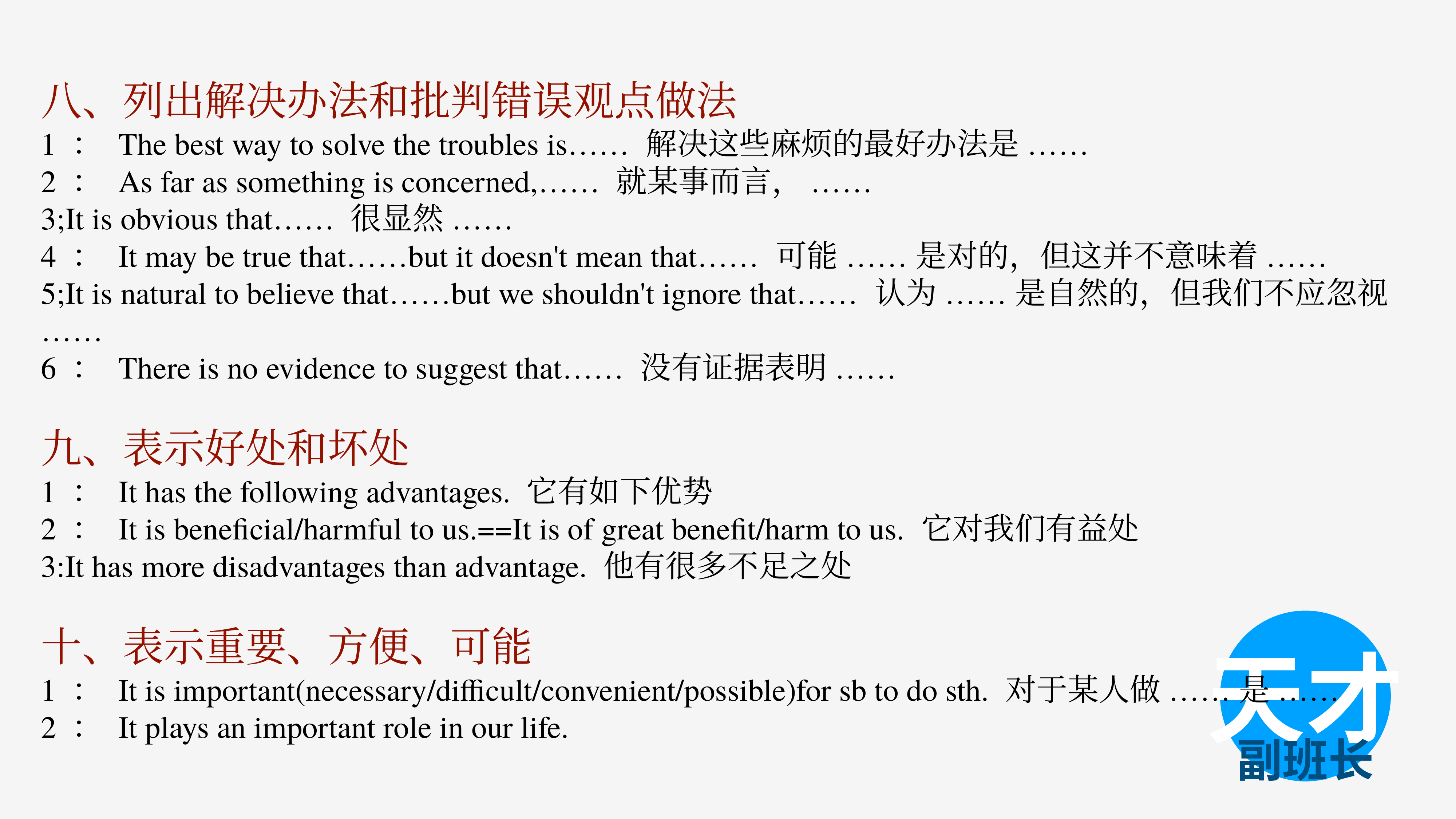

八、列出解决办法和批判错误观点做法
1 ： The best way to solve the troubles is…… 解决这些麻烦的最好办法是 ……
2 ： As far as something is concerned,…… 就某事而言， ……
3;It is obvious that…… 很显然 ……
4 ： It may be true that……but it doesn't mean that…… 可能 …… 是对的，但这并不意味着 ……
5;It is natural to believe that……but we shouldn't ignore that…… 认为 …… 是自然的，但我们不应忽视 ……
6 ： There is no evidence to suggest that…… 没有证据表明 ……

九、表示好处和坏处
1 ： It has the following advantages. 它有如下优势
2 ： It is beneficial/harmful to us.==It is of great benefit/harm to us. 它对我们有益处
3:It has more disadvantages than advantage. 他有很多不足之处

十、表示重要、方便、可能
1 ： It is important(necessary/difficult/convenient/possible)for sb to do sth. 对于某人做 …… 是 ……
2 ： It plays an important role in our life.